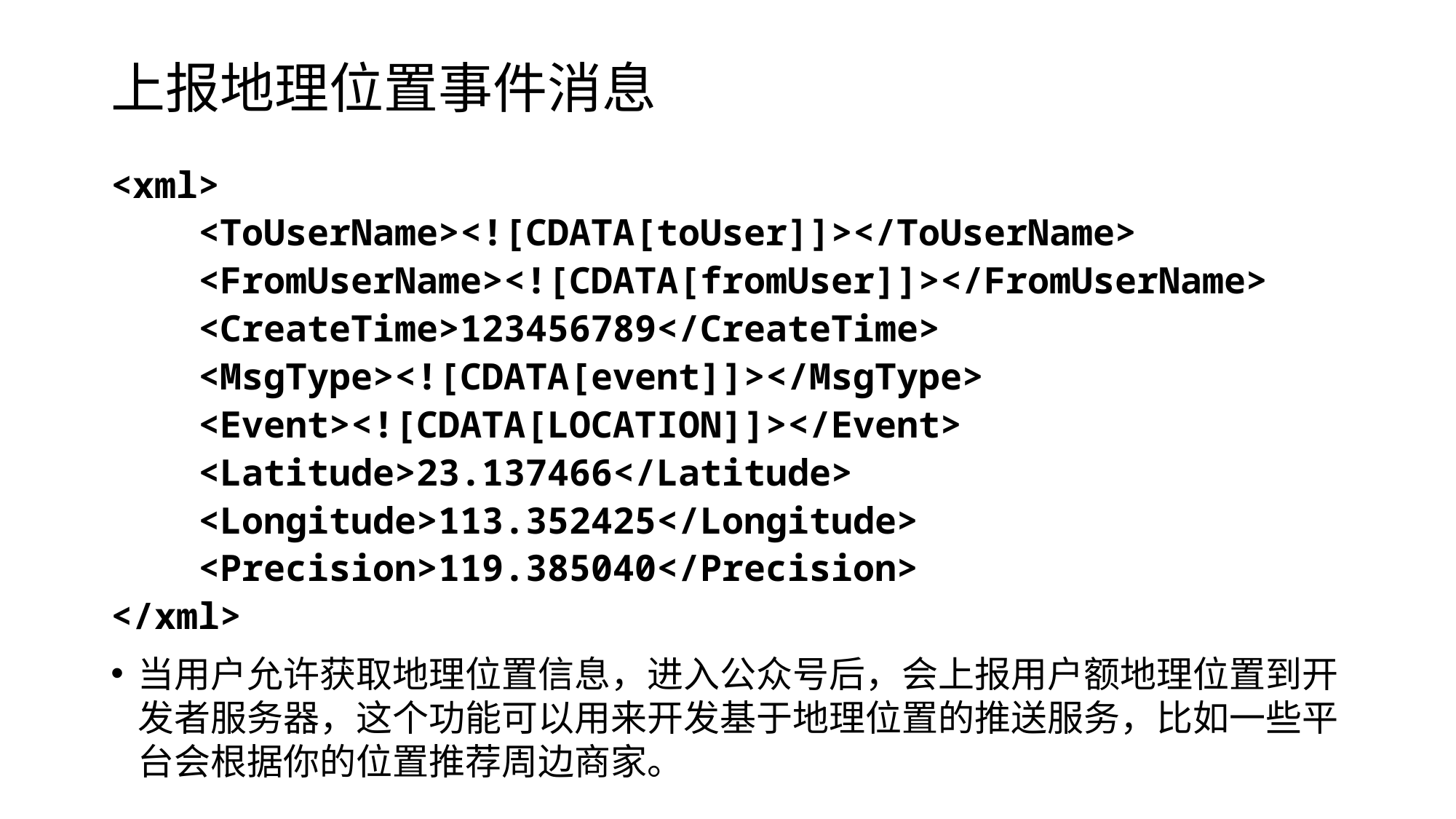

上报地理位置事件消息
<xml>
    <ToUserName><![CDATA[toUser]]></ToUserName>
    <FromUserName><![CDATA[fromUser]]></FromUserName>
    <CreateTime>123456789</CreateTime>
    <MsgType><![CDATA[event]]></MsgType>
    <Event><![CDATA[LOCATION]]></Event>
    <Latitude>23.137466</Latitude>
    <Longitude>113.352425</Longitude>
    <Precision>119.385040</Precision>
</xml>
当用户允许获取地理位置信息，进入公众号后，会上报用户额地理位置到开发者服务器，这个功能可以用来开发基于地理位置的推送服务，比如一些平台会根据你的位置推荐周边商家。